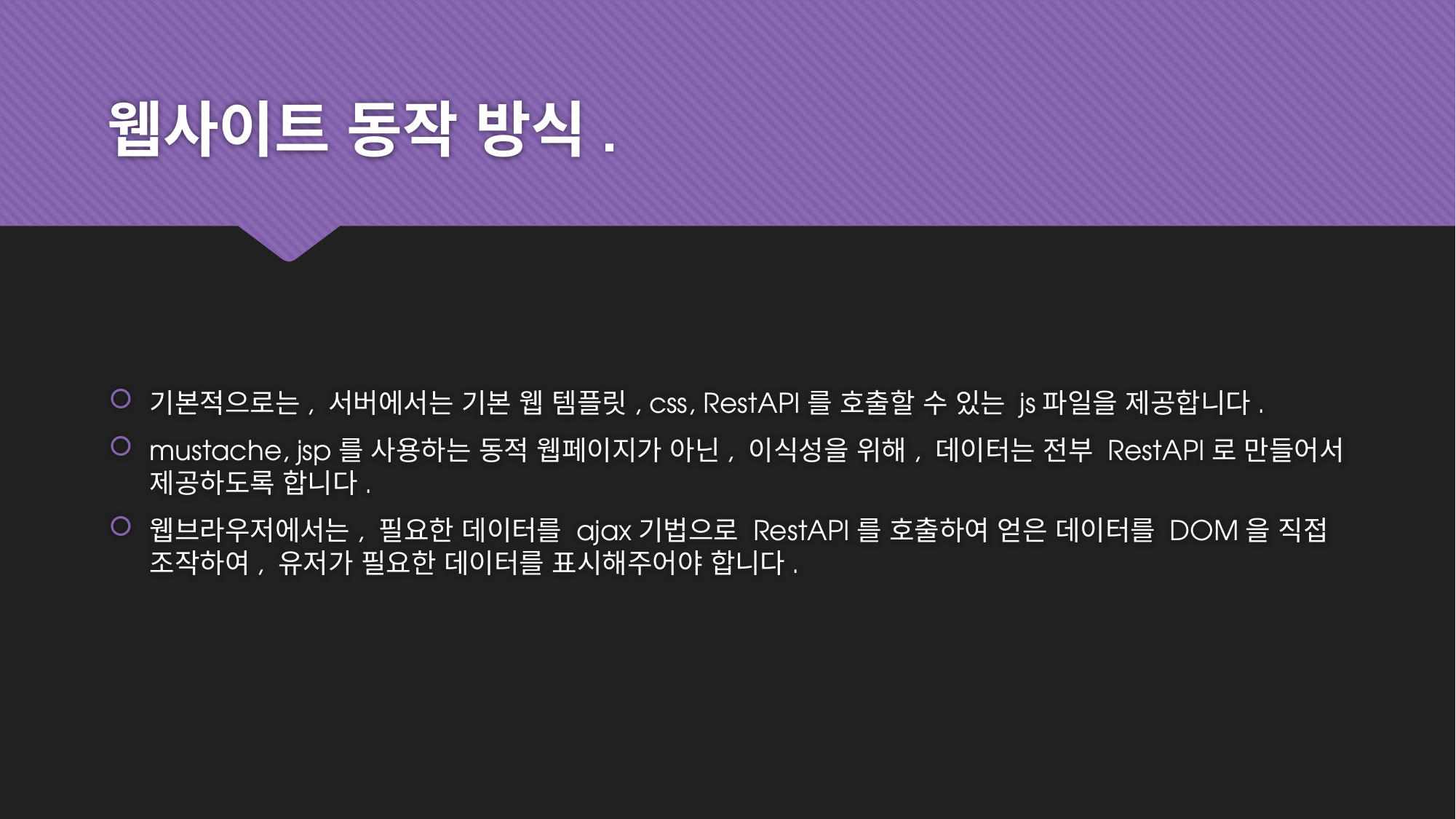

# 웹사이트 동작 방식.
기본적으로는, 서버에서는 기본 웹 템플릿, css, RestAPI를 호출할 수 있는 js파일을 제공합니다.
mustache, jsp를 사용하는 동적 웹페이지가 아닌, 이식성을 위해, 데이터는 전부 RestAPI로 만들어서 제공하도록 합니다.
웹브라우저에서는, 필요한 데이터를 ajax기법으로 RestAPI를 호출하여 얻은 데이터를 DOM을 직접 조작하여, 유저가 필요한 데이터를 표시해주어야 합니다.